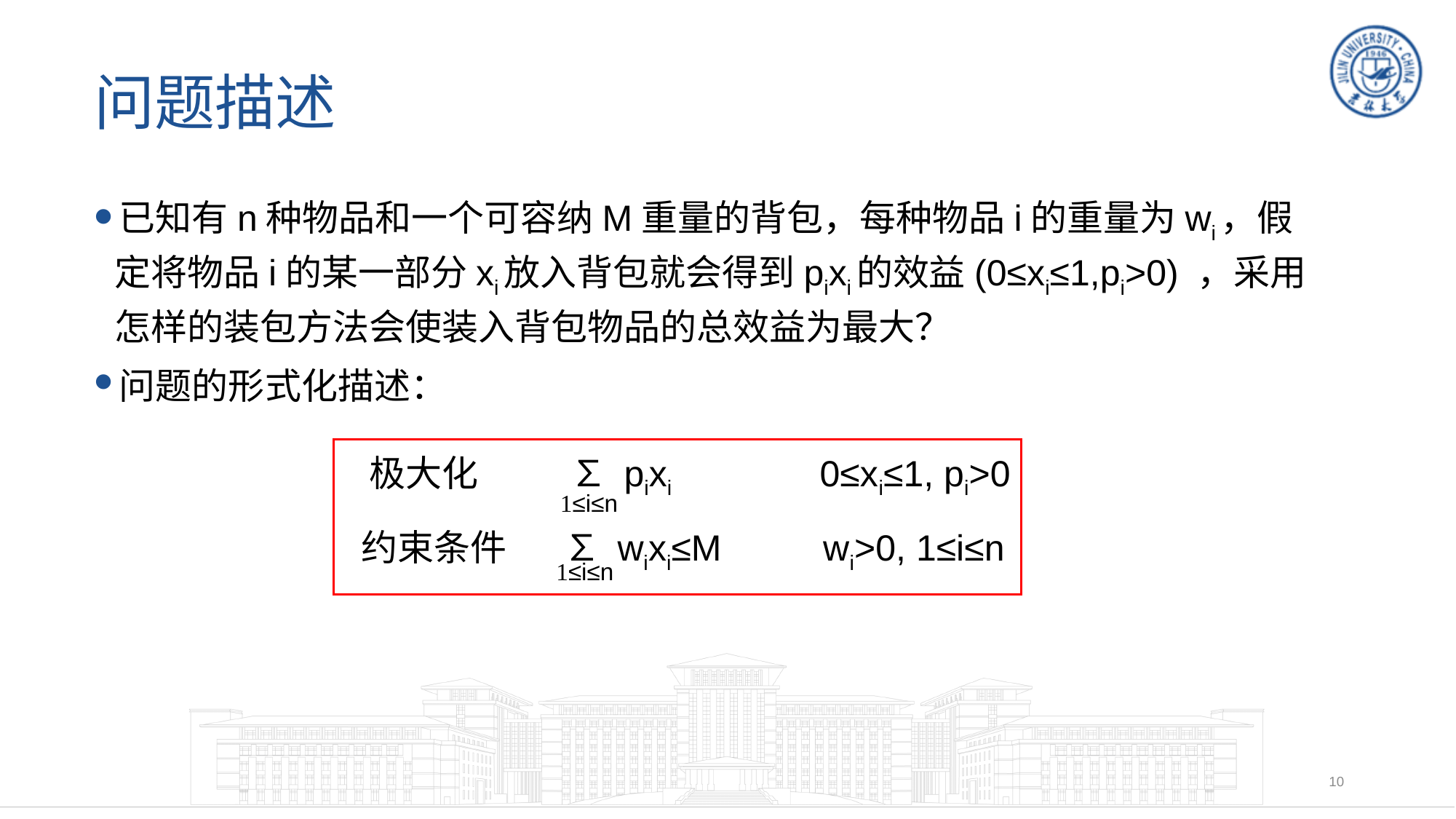

# 问题描述
已知有n种物品和一个可容纳M重量的背包，每种物品i的重量为wi，假定将物品i的某一部分xi放入背包就会得到pixi的效益(0≤xi≤1,pi>0) ，采用怎样的装包方法会使装入背包物品的总效益为最大？
问题的形式化描述：
  极大化  	 ∑ pixi               0≤xi≤1, pi>0
 约束条件       ∑ wixi≤M          wi>0, 1≤i≤n

1≤i≤n
1≤i≤n
10